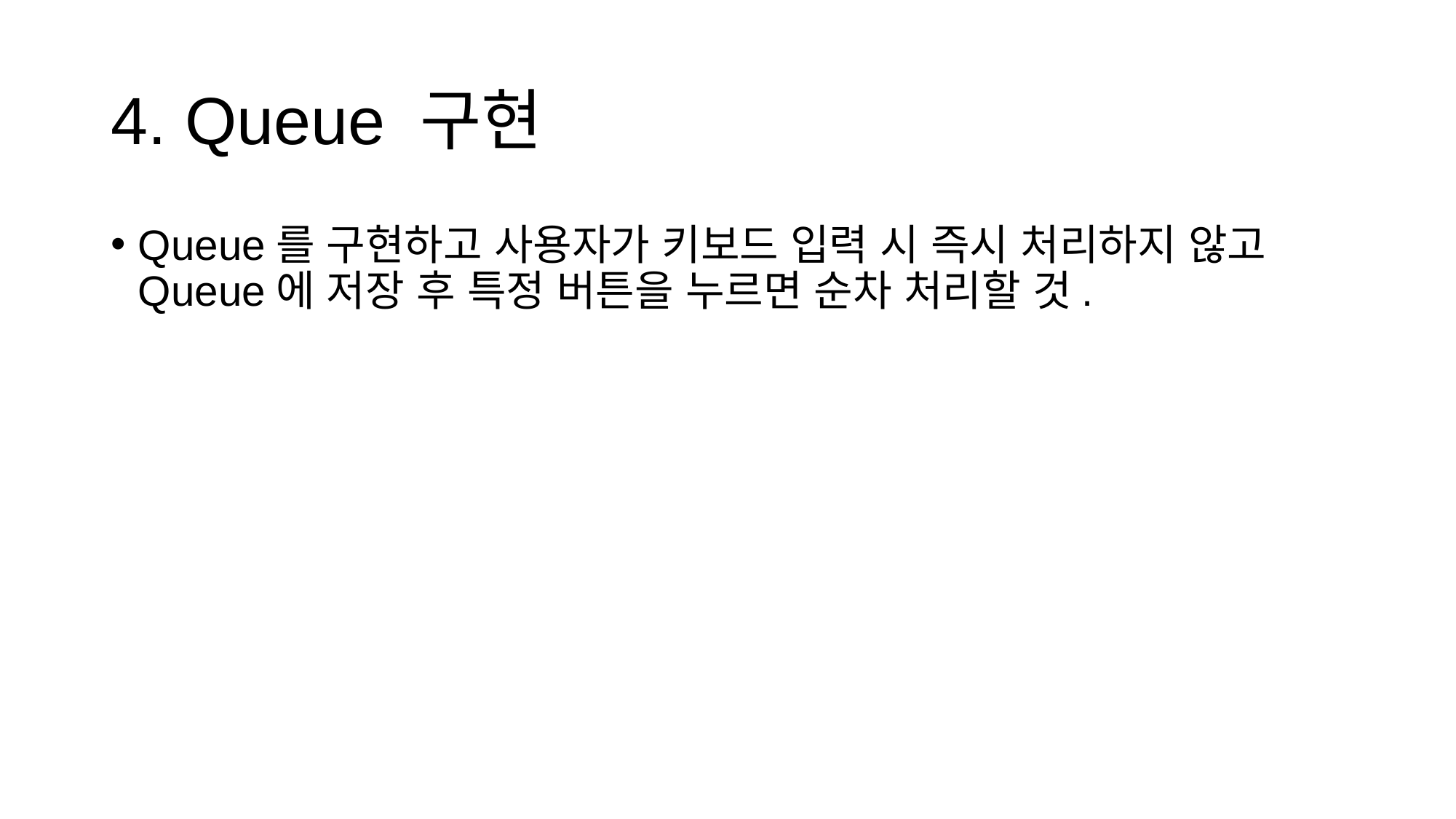

# 4. Queue 구현
Queue를 구현하고 사용자가 키보드 입력 시 즉시 처리하지 않고 Queue에 저장 후 특정 버튼을 누르면 순차 처리할 것.